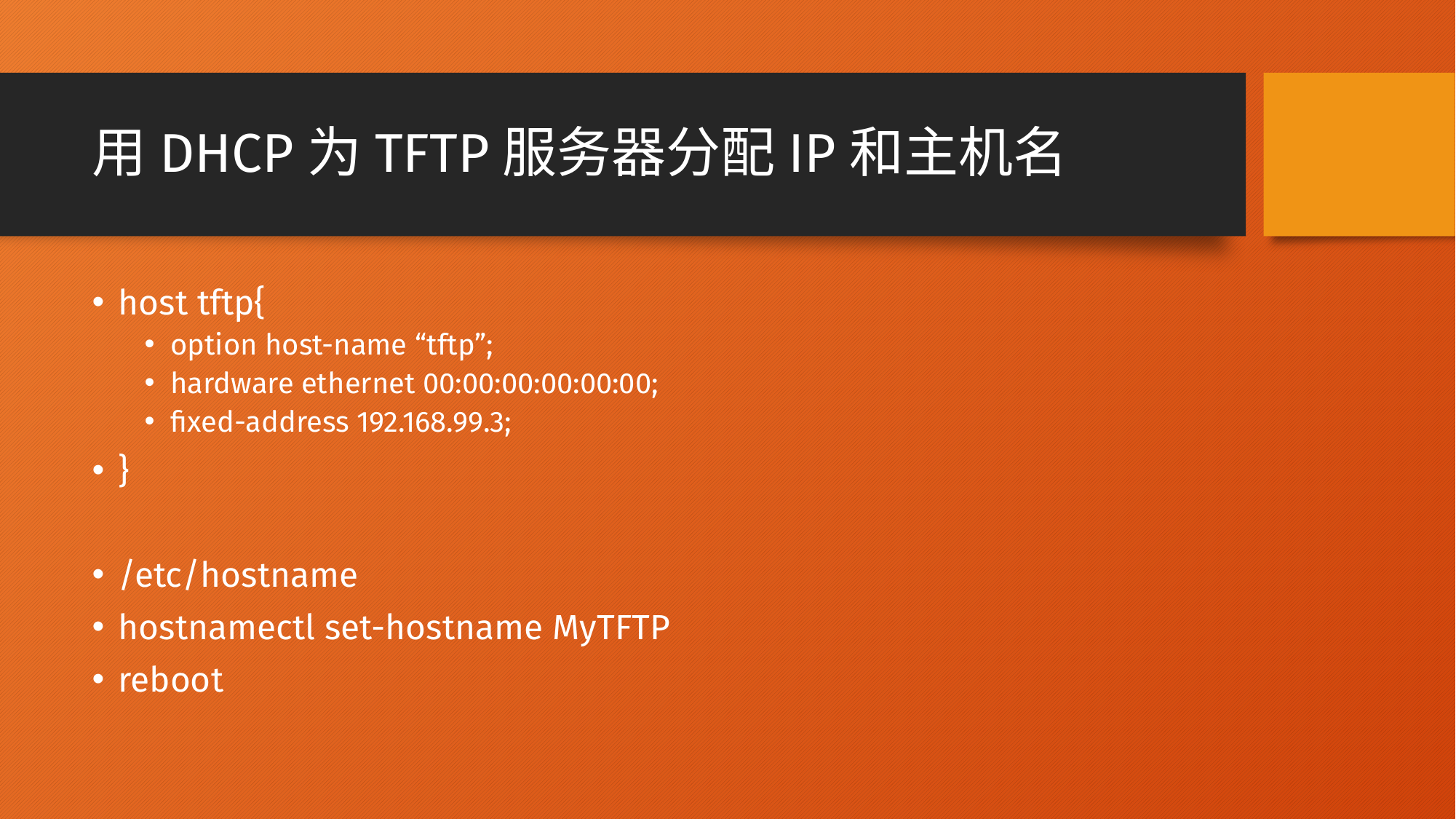

# 用DHCP为TFTP服务器分配IP和主机名
host tftp{
option host-name “tftp”;
hardware ethernet 00:00:00:00:00:00;
fixed-address 192.168.99.3;
}

/etc/hostname
hostnamectl set-hostname MyTFTP
reboot